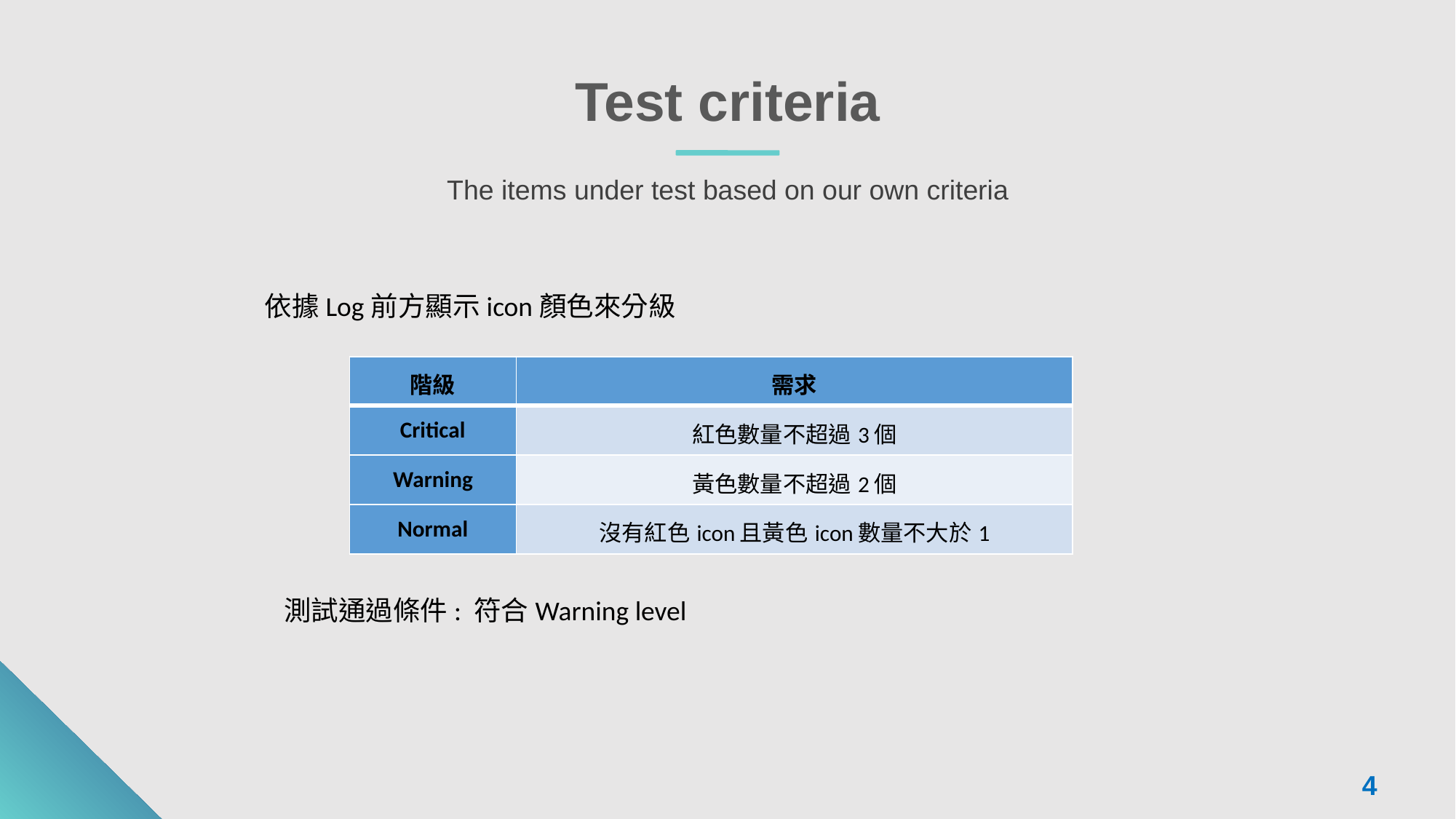

Test criteria

The items under test based on our own criteria
依據Log前方顯示icon顏色來分級
| 階級 | 需求 |
| --- | --- |
| Critical | 紅色數量不超過3個 |
| Warning | 黃色數量不超過2個 |
| Normal | 沒有紅色icon且黃色icon數量不大於1 |
測試通過條件: 符合Warning level

4